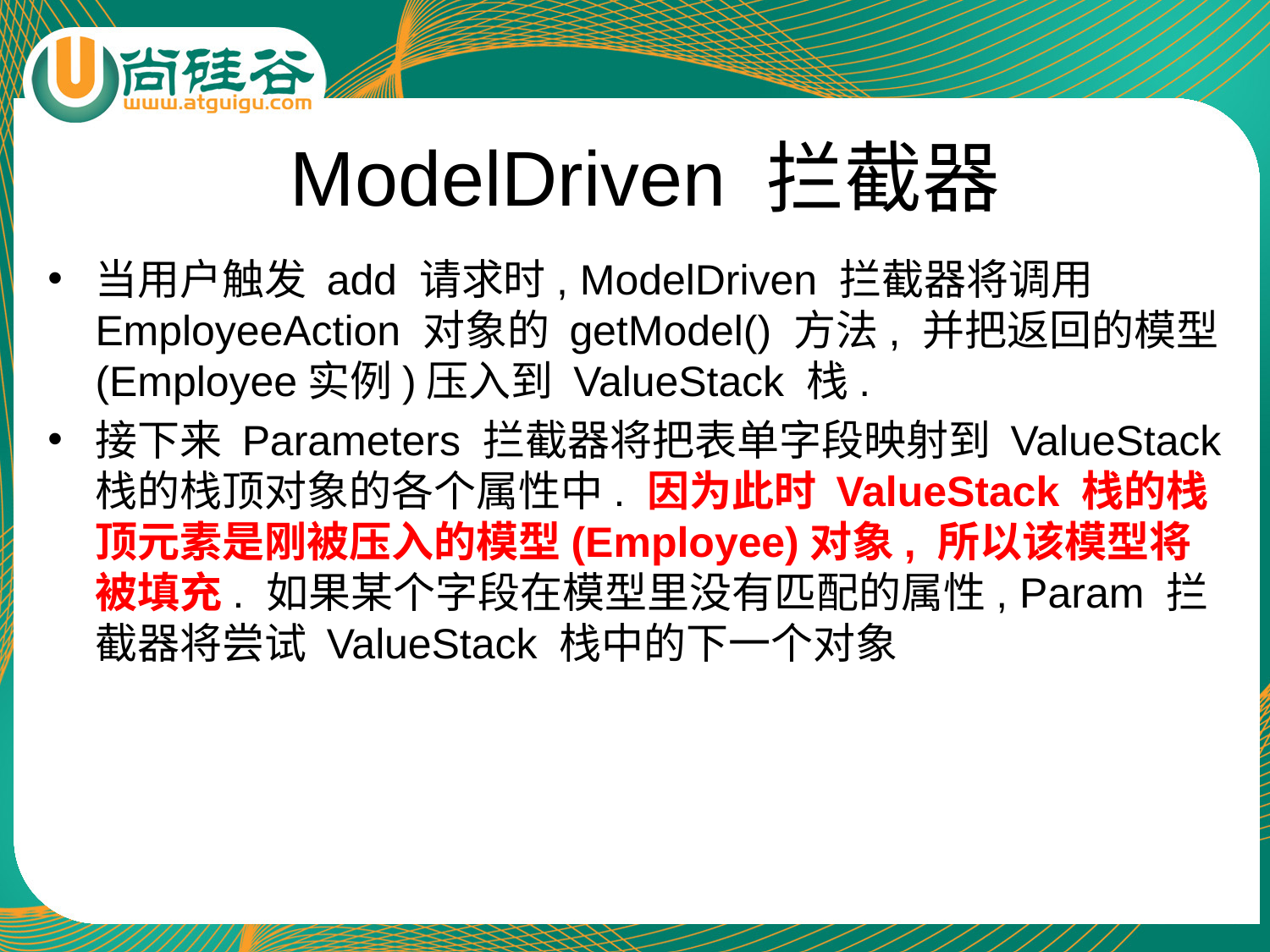

# ModelDriven 拦截器
当用户触发 add 请求时, ModelDriven 拦截器将调用 EmployeeAction 对象的 getModel() 方法, 并把返回的模型(Employee实例)压入到 ValueStack 栈.
接下来 Parameters 拦截器将把表单字段映射到 ValueStack 栈的栈顶对象的各个属性中. 因为此时 ValueStack 栈的栈顶元素是刚被压入的模型(Employee)对象, 所以该模型将被填充. 如果某个字段在模型里没有匹配的属性, Param 拦截器将尝试 ValueStack 栈中的下一个对象